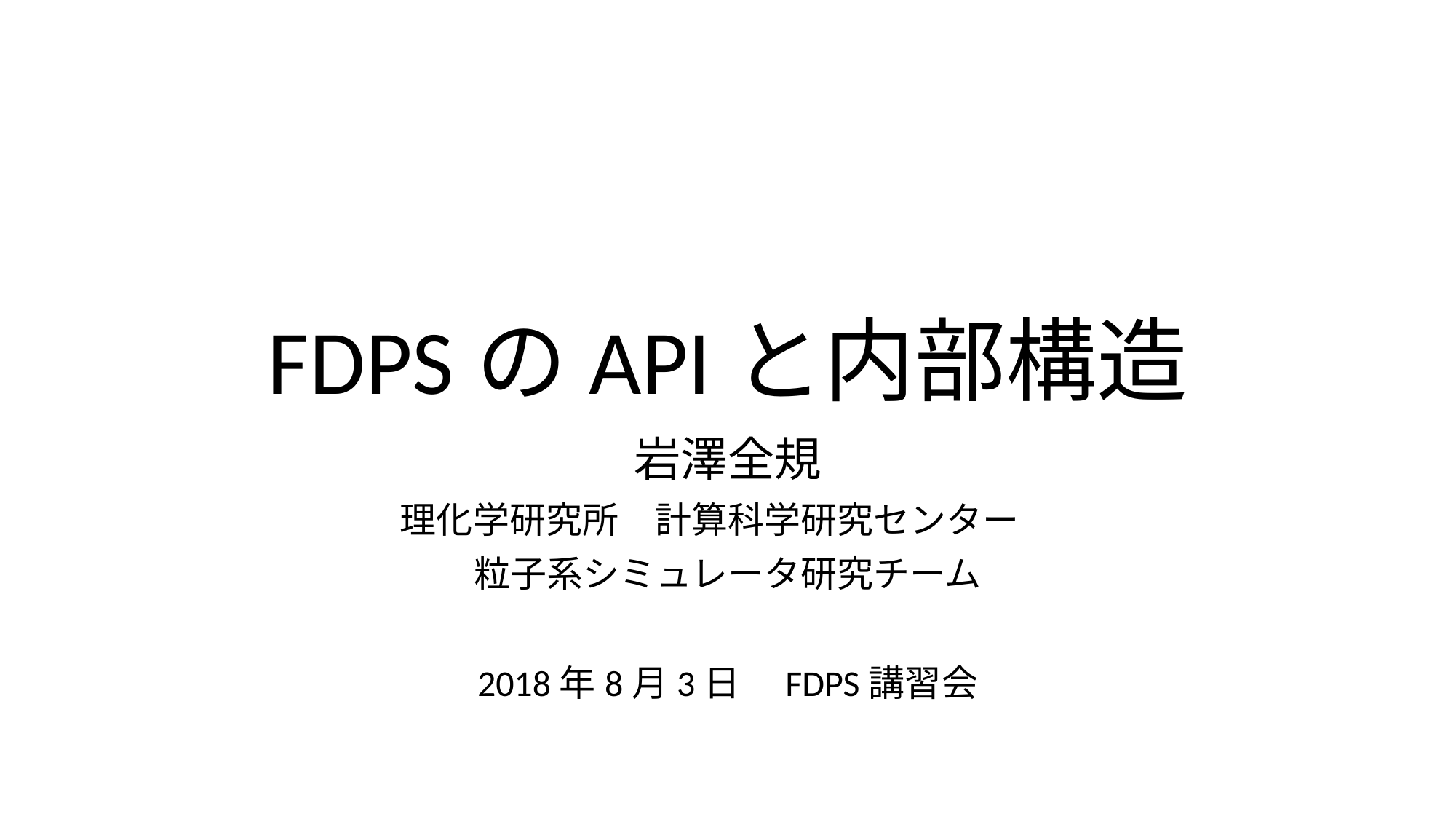

# FDPSのAPIと内部構造
岩澤全規
理化学研究所　計算科学研究センター
粒子系シミュレータ研究チーム

2018年8月3日　FDPS講習会